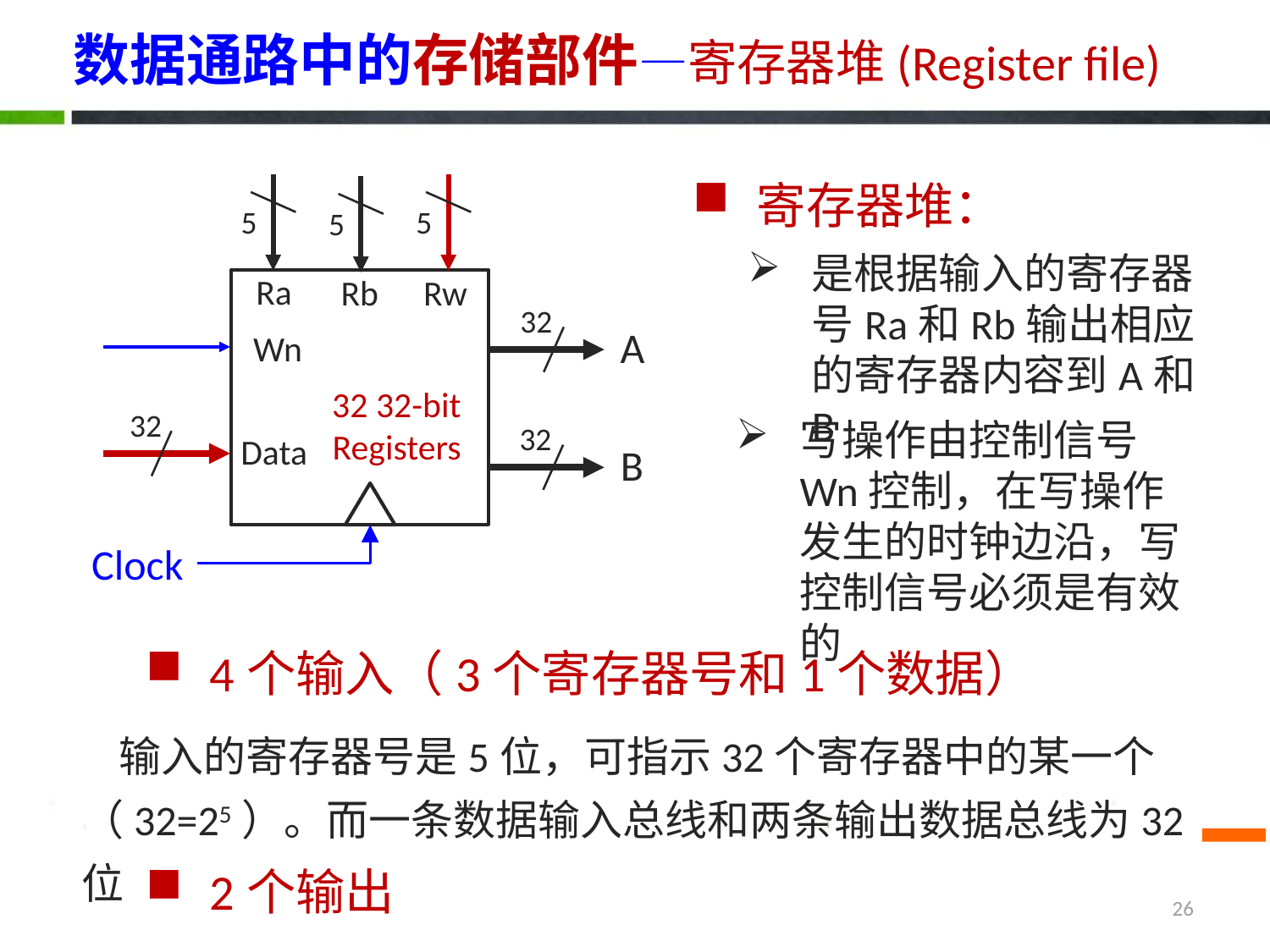

# 数据通路中的存储部件—寄存器堆(Register file)
寄存器堆：
5
5
5
是根据输入的寄存器号Ra和Rb输出相应的寄存器内容到A和B

Ra
Rb
Rw
32
A
Wn
32 32-bit
Registers
32
写操作由控制信号Wn控制，在写操作发生的时钟边沿，写控制信号必须是有效的
32
Data
B

Clock
4个输入（3个寄存器号和1个数据）
输入的寄存器号是5位，可指示32个寄存器中的某一个（32=25）。而一条数据输入总线和两条输出数据总线为32位
2个输出
26